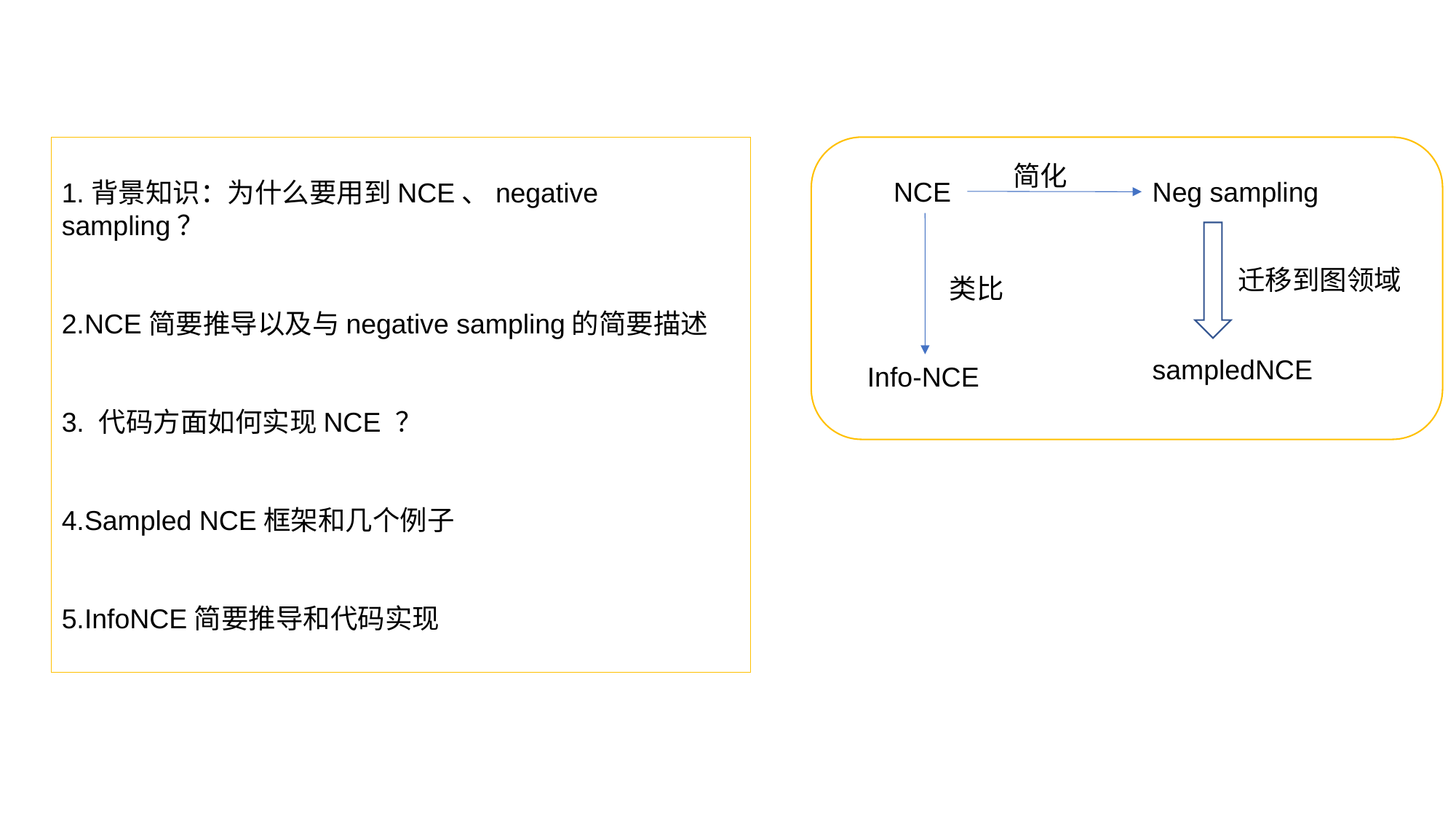

1.背景知识：为什么要用到NCE、negative sampling？

2.NCE简要推导以及与negative sampling的简要描述

3. 代码方面如何实现NCE ？

4.Sampled NCE框架和几个例子

5.InfoNCE简要推导和代码实现

简化
NCE
Neg sampling

迁移到图领域
类比
sampledNCE
Info-NCE